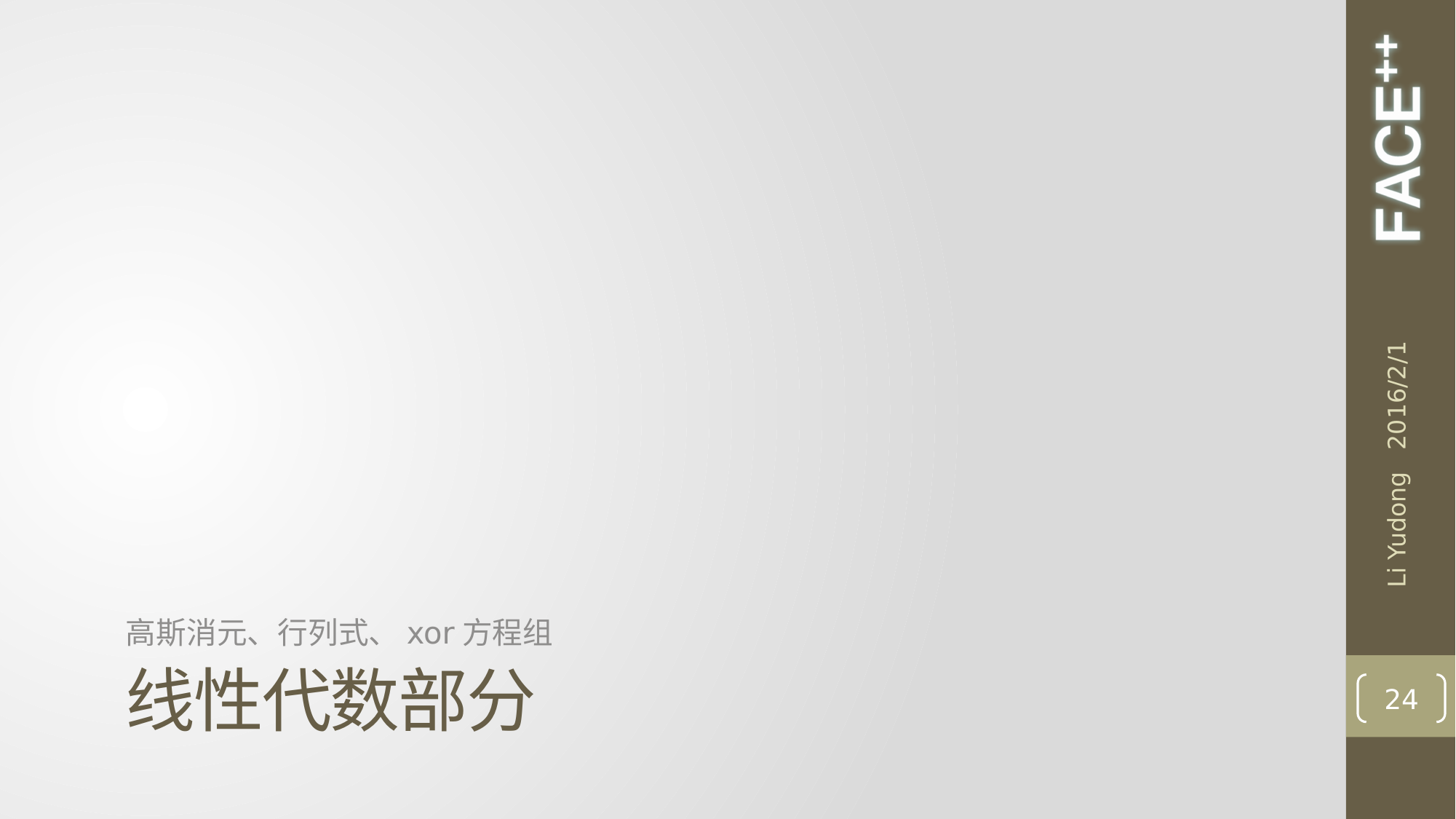

2016/2/1
高斯消元、行列式、xor方程组
Li Yudong
# 线性代数部分
24